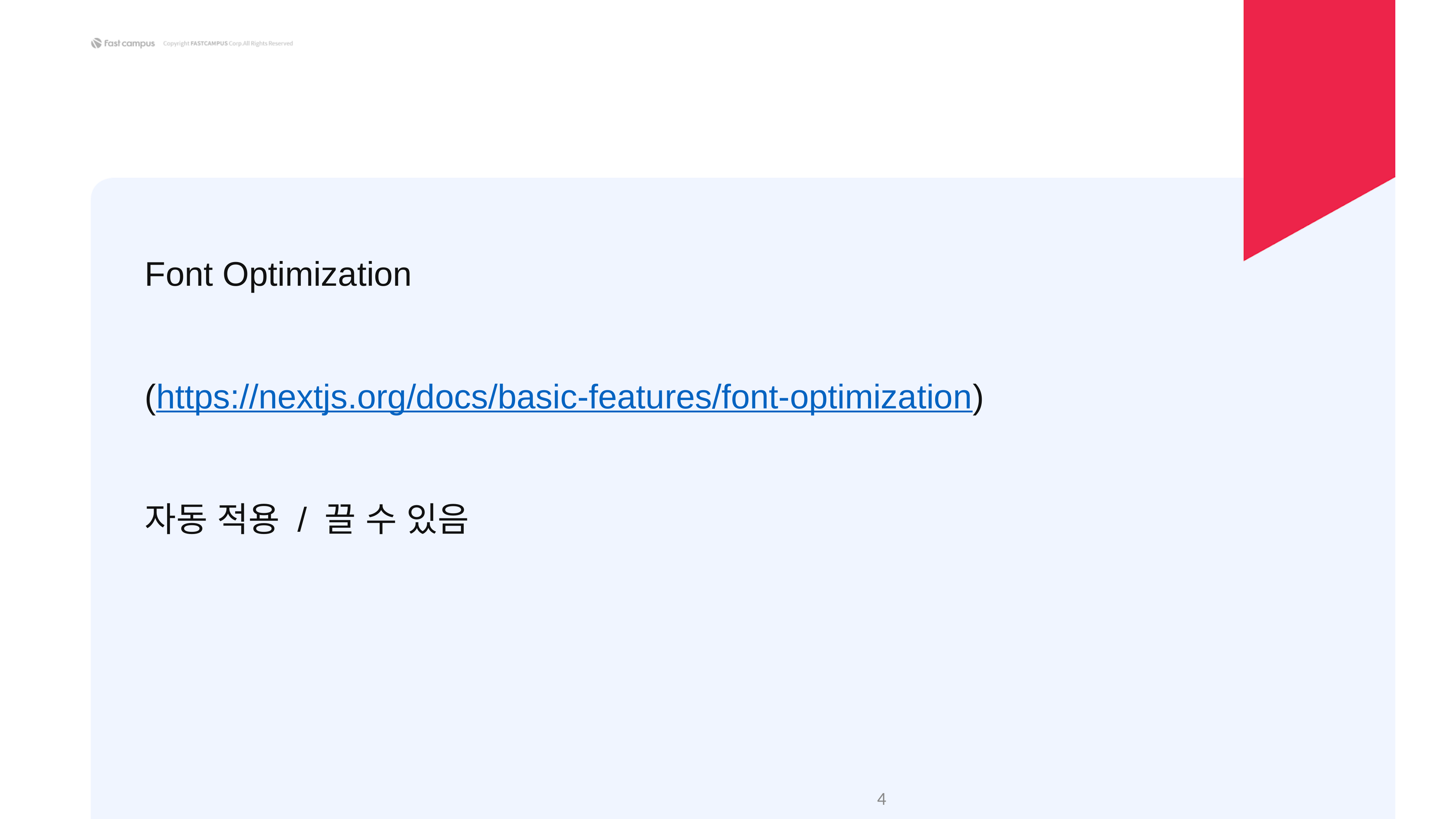

Font Optimization

(https://nextjs.org/docs/basic-features/font-optimization)

자동 적용 / 끌 수 있음

4